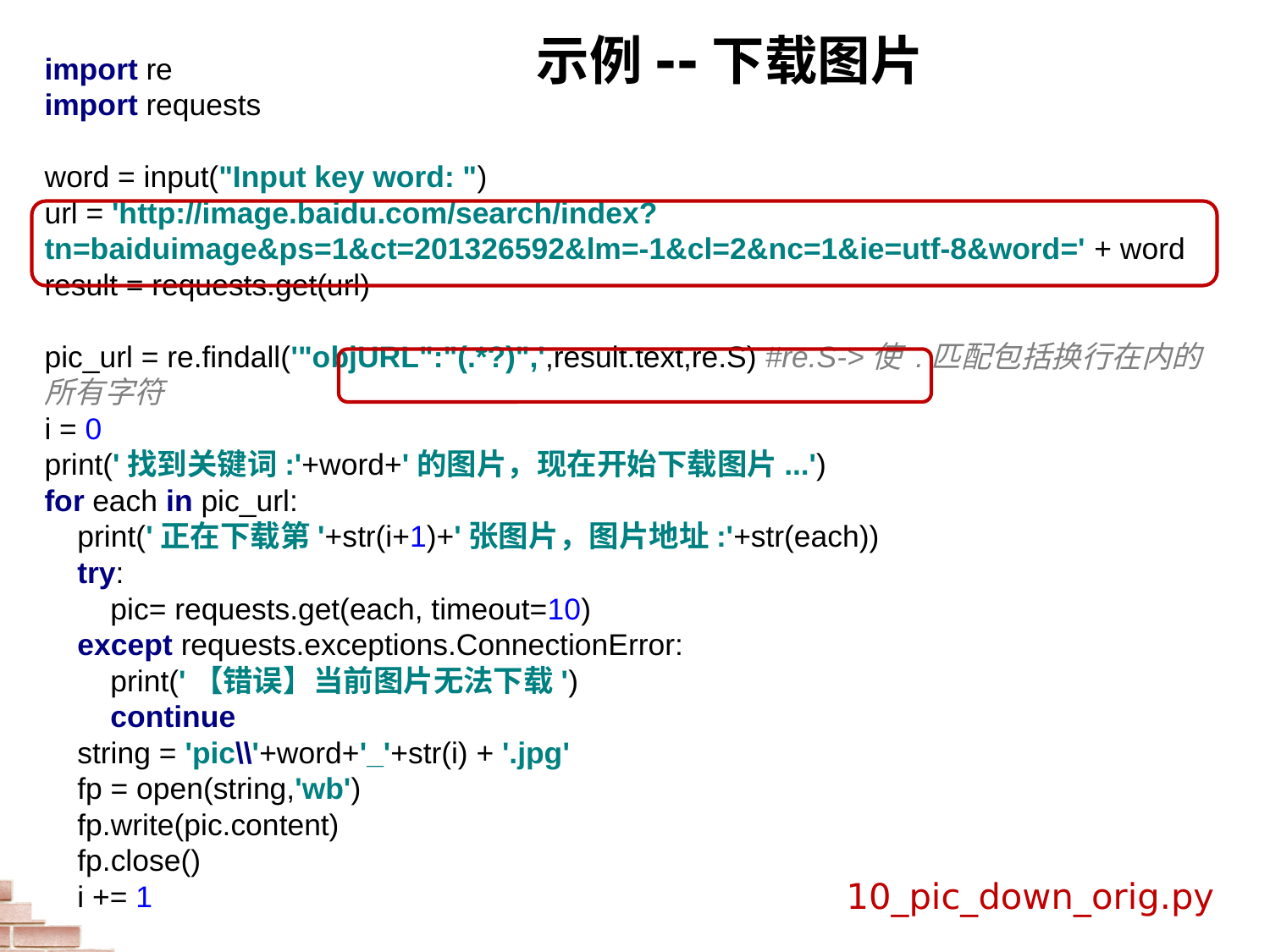

import re
import requests
word = input("Input key word: ")
url = 'http://image.baidu.com/search/index?tn=baiduimage&ps=1&ct=201326592&lm=-1&cl=2&nc=1&ie=utf-8&word=' + word
result = requests.get(url)
pic_url = re.findall('"objURL":"(.*?)",',result.text,re.S) #re.S->使 .匹配包括换行在内的所有字符
i = 0
print('找到关键词:'+word+'的图片，现在开始下载图片...')
for each in pic_url:
    print('正在下载第'+str(i+1)+'张图片，图片地址:'+str(each))
    try:
        pic= requests.get(each, timeout=10)
    except requests.exceptions.ConnectionError:
        print('【错误】当前图片无法下载')
        continue
    string = 'pic\\'+word+'_'+str(i) + '.jpg'
    fp = open(string,'wb')
    fp.write(pic.content)
    fp.close()
    i += 1
示例--下载图片

10_pic_down_orig.py